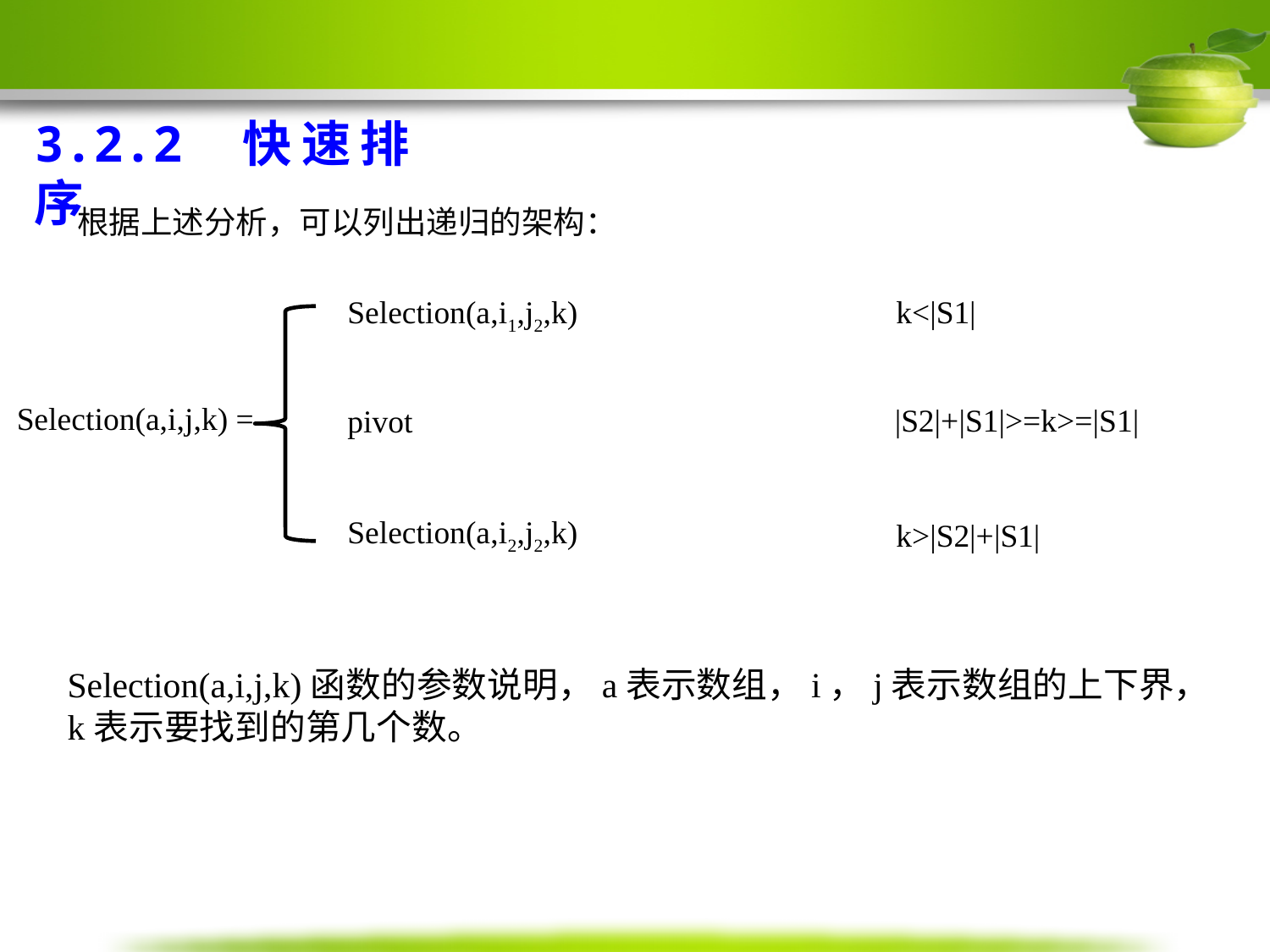

3.2.2 快速排序
根据上述分析，可以列出递归的架构：
Selection(a,i1,j2,k)

k<|S1|

Selection(a,i,j,k) =
|S2|+|S1|>=k>=|S1|

pivot
Selection(a,i2,j2,k)

k>|S2|+|S1|

Selection(a,i,j,k)函数的参数说明，a表示数组，i，j表示数组的上下界，k表示要找到的第几个数。